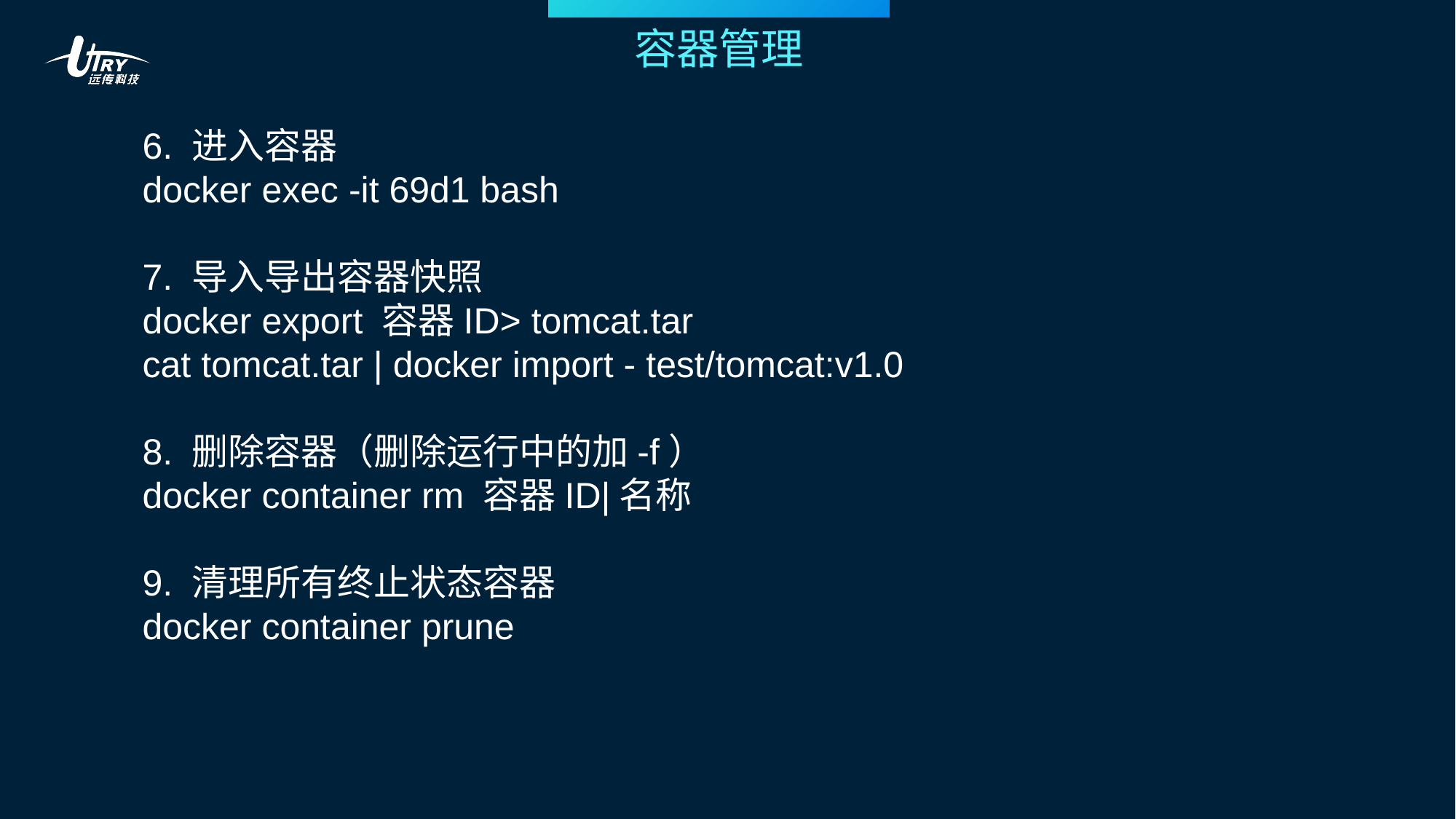

容器管理
6. 进入容器
docker exec -it 69d1 bash

7. 导入导出容器快照
docker export 容器ID> tomcat.tar
cat tomcat.tar | docker import - test/tomcat:v1.0

8. 删除容器（删除运行中的加-f）
docker container rm 容器ID|名称

9. 清理所有终止状态容器
docker container prune